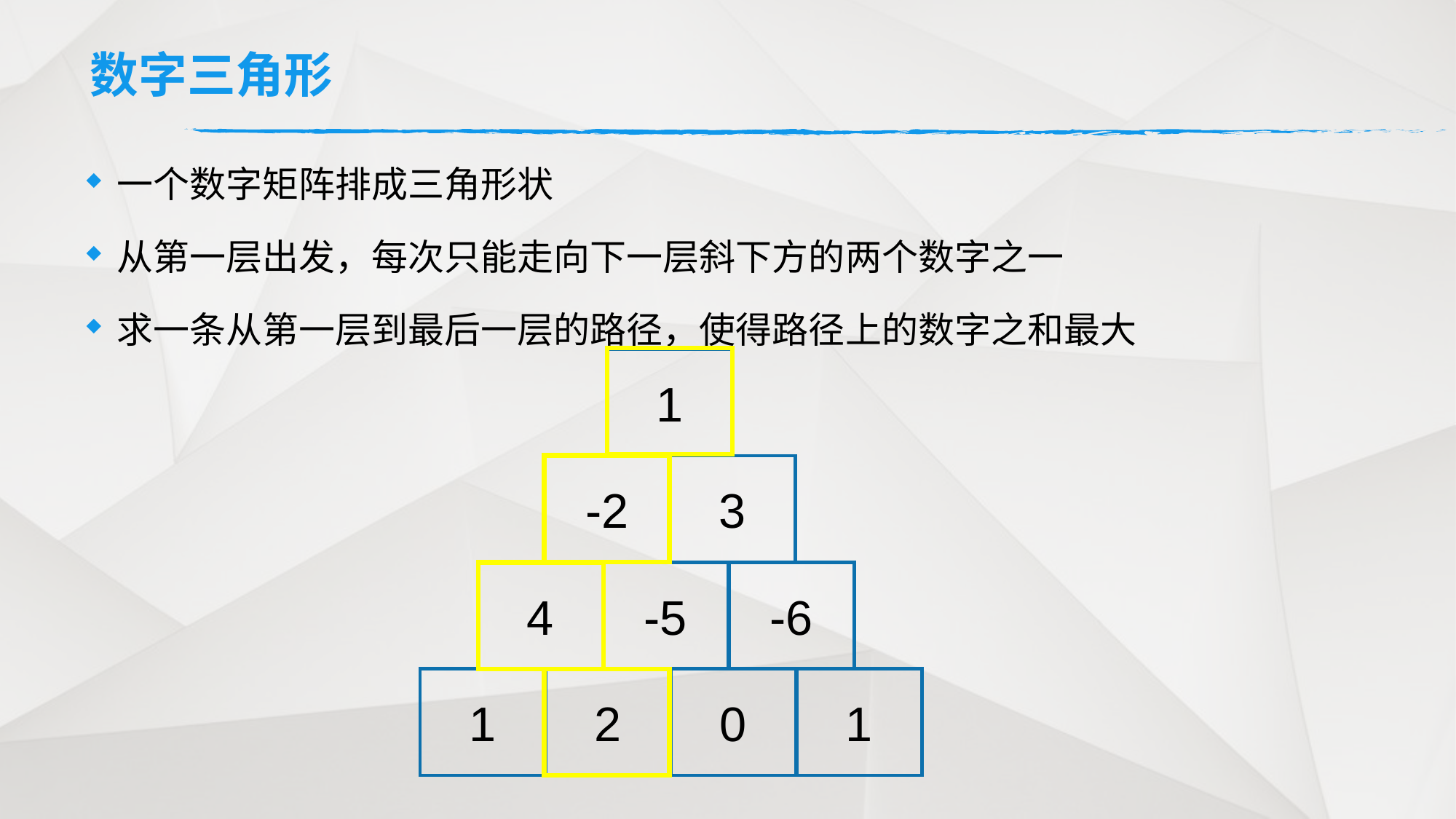

# 数字三角形

一个数字矩阵排成三角形状
从第一层出发，每次只能走向下一层斜下方的两个数字之一
求一条从第一层到最后一层的路径，使得路径上的数字之和最大

1

3
-2
-5
-6
4

1
0
1

2